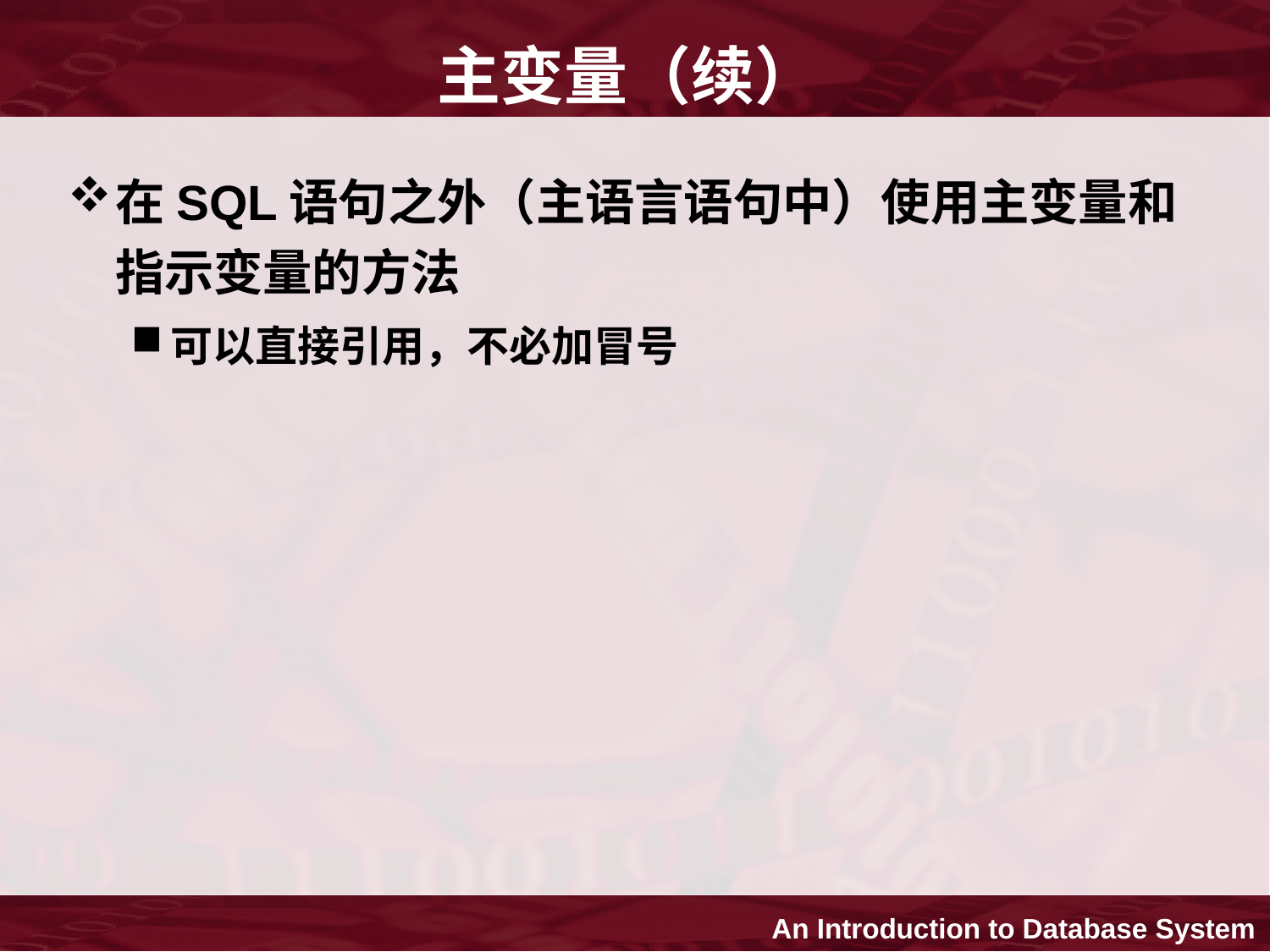

# 主变量（续）
在SQL语句之外（主语言语句中）使用主变量和指示变量的方法
可以直接引用，不必加冒号